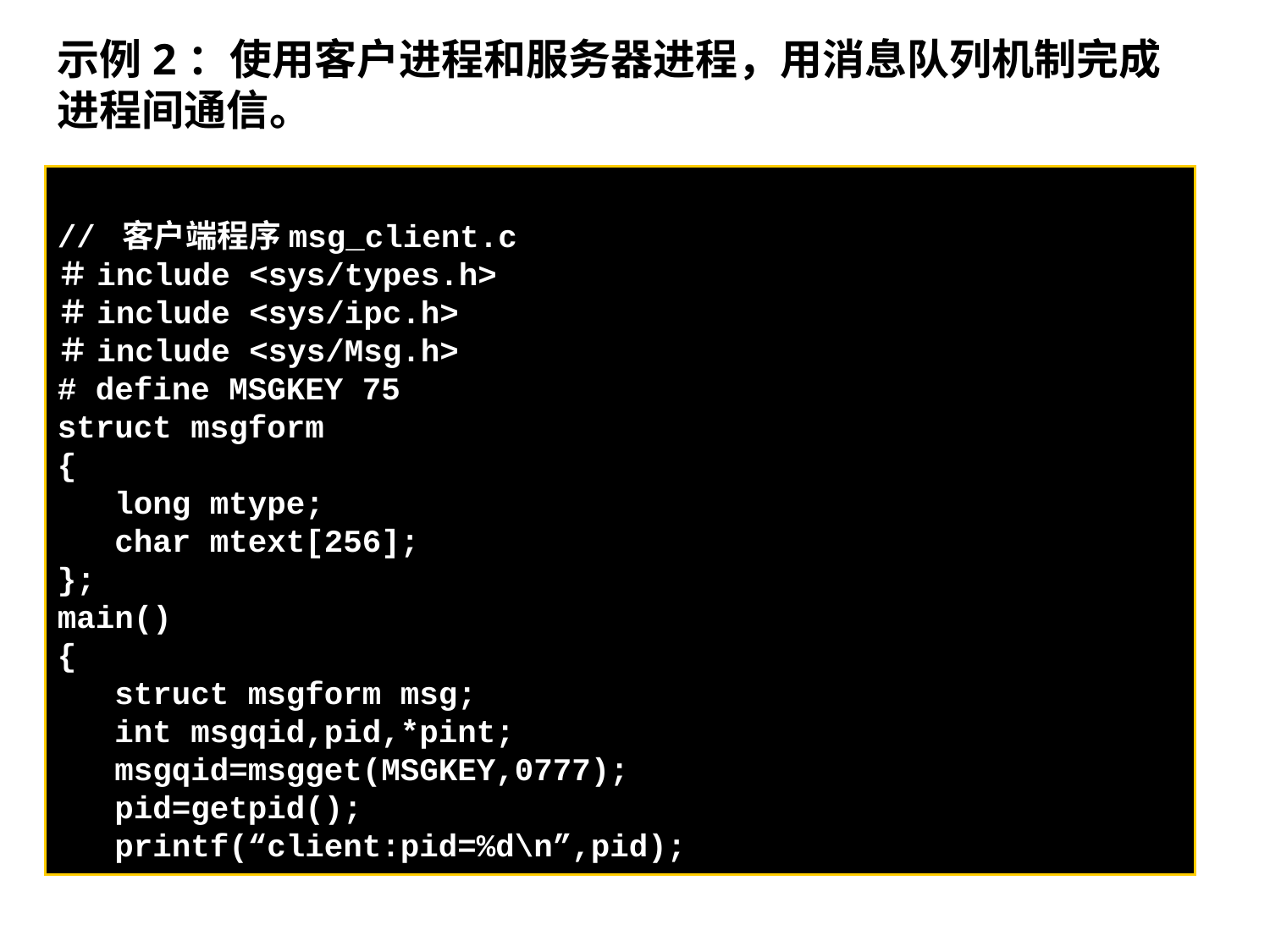

示例2：使用客户进程和服务器进程，用消息队列机制完成进程间通信。

// 客户端程序msg_client.c
＃include <sys/types.h>
＃include <sys/ipc.h>
＃include <sys/Msg.h>
# define MSGKEY 75
struct msgform
{
   long mtype;
   char mtext[256];
};
main()
{
   struct msgform msg;
   int msgqid,pid,*pint;
   msgqid=msgget(MSGKEY,0777);
   pid=getpid();
   printf(“client:pid=%d\n”,pid);